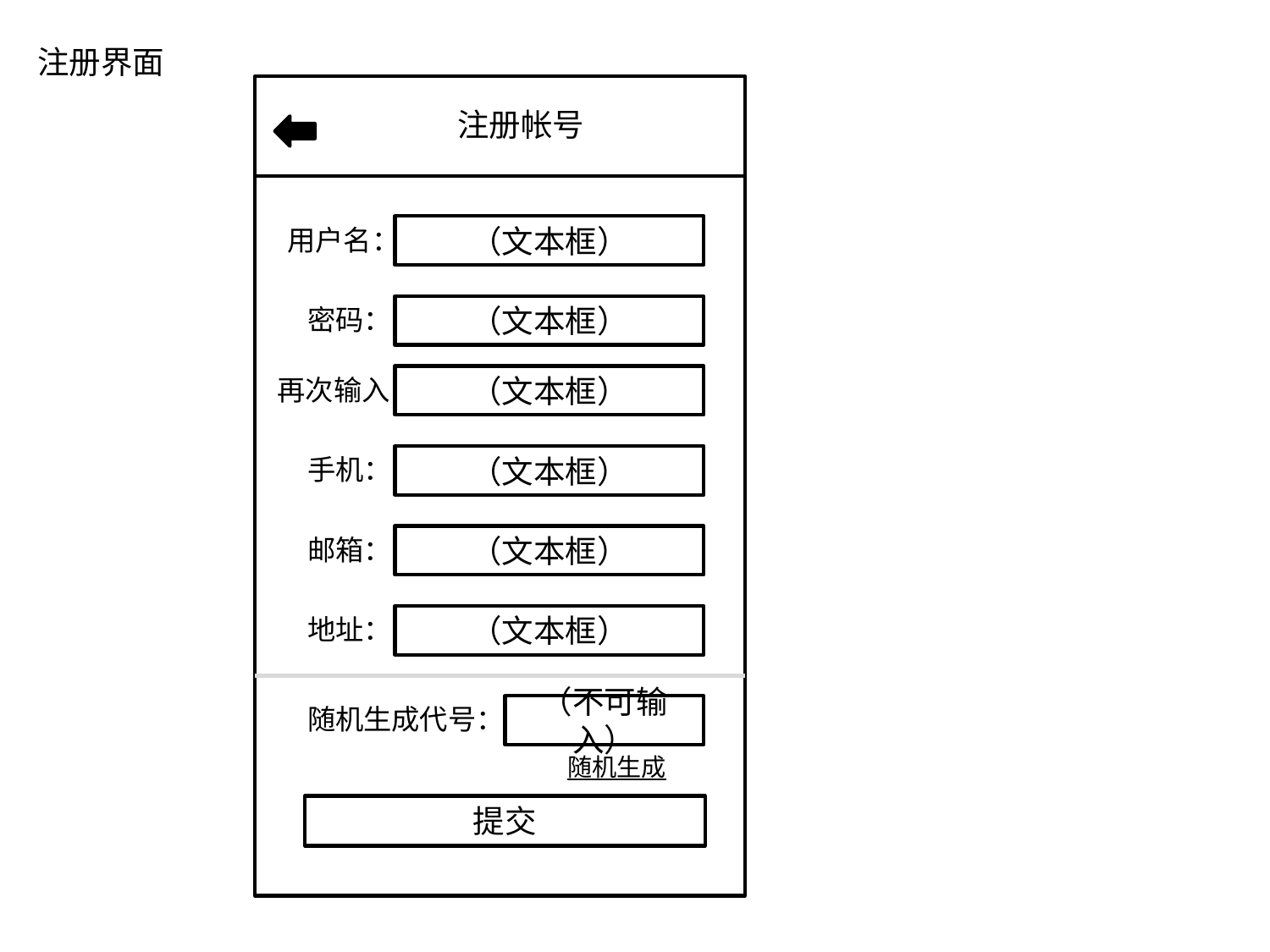

注册界面

注册帐号

用户名：
（文本框）
密码：
（文本框）
再次输入：
（文本框）
手机：
（文本框）
邮箱：
（文本框）
地址：
（文本框）
随机生成代号：
（不可输入）
随机生成
提交